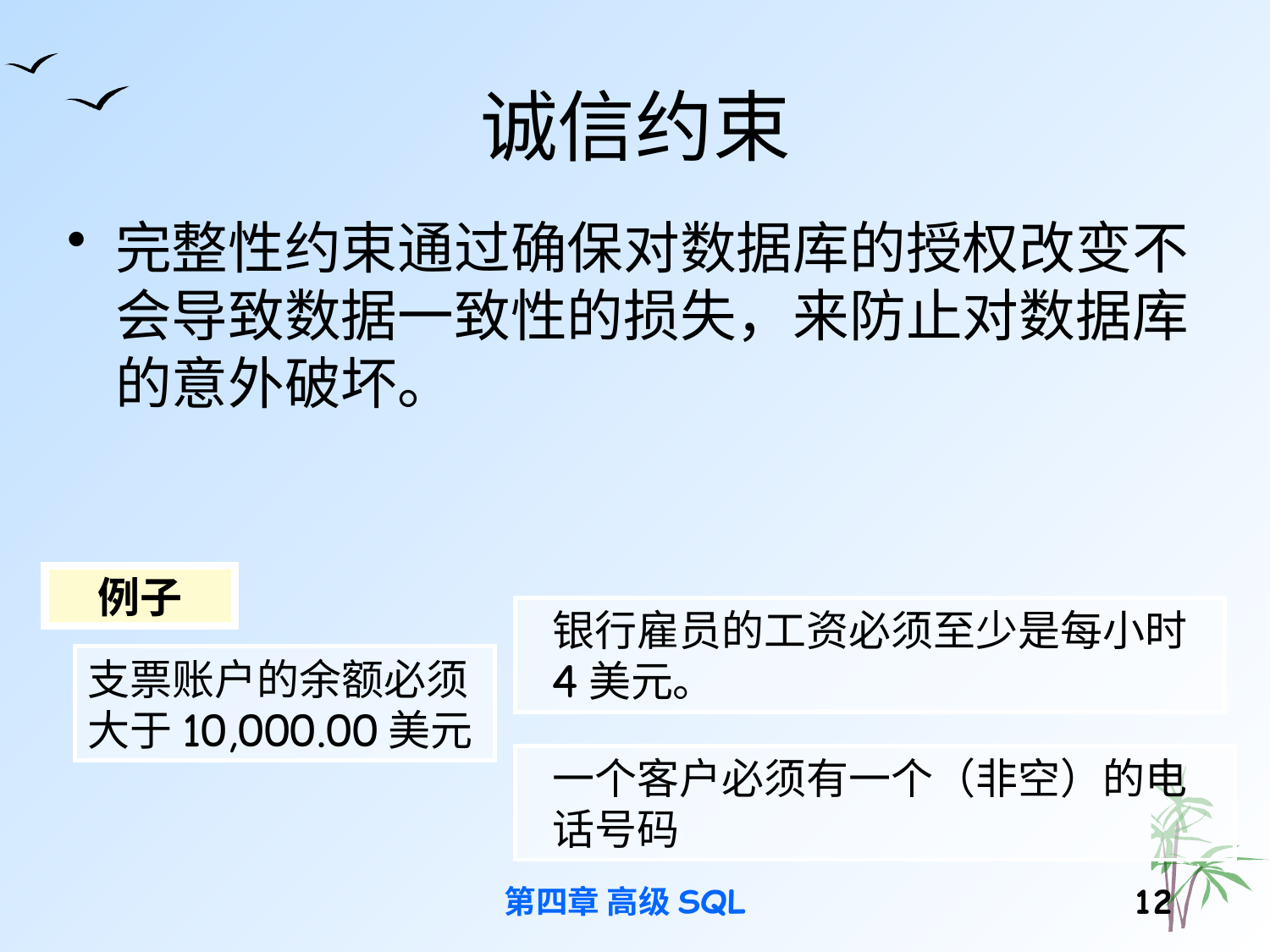

# 诚信约束
完整性约束通过确保对数据库的授权改变不会导致数据一致性的损失，来防止对数据库的意外破坏。
例子
银行雇员的工资必须至少是每小时4美元。
支票账户的余额必须大于10,000.00美元
一个客户必须有一个（非空）的电话号码
第四章 高级SQL
12